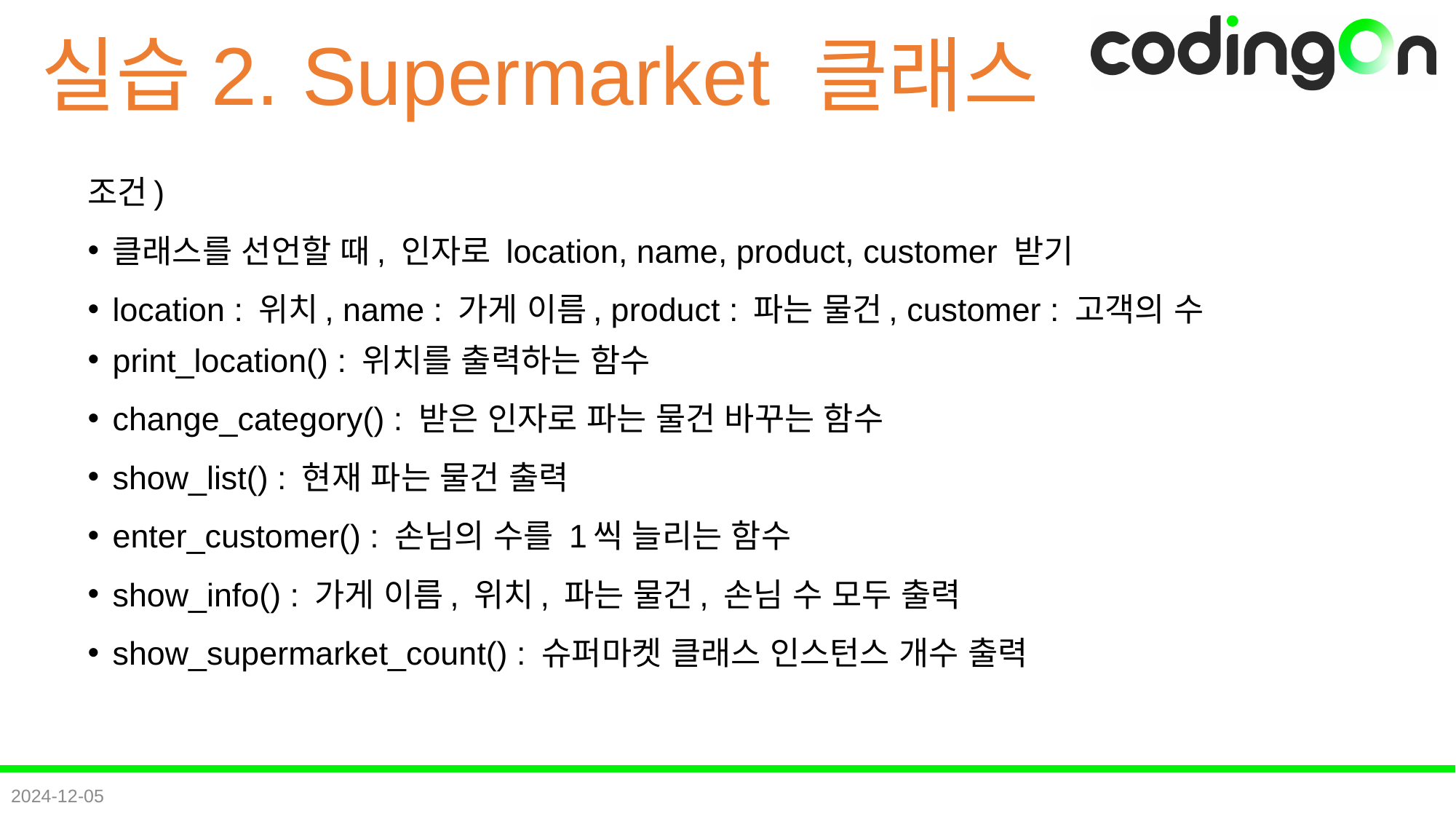

# 실습2. Supermarket 클래스
조건)
클래스를 선언할 때, 인자로 location, name, product, customer 받기
location : 위치, name : 가게 이름, product : 파는 물건, customer : 고객의 수
print_location() : 위치를 출력하는 함수
change_category() : 받은 인자로 파는 물건 바꾸는 함수
show_list() : 현재 파는 물건 출력
enter_customer() : 손님의 수를 1씩 늘리는 함수
show_info() : 가게 이름, 위치, 파는 물건, 손님 수 모두 출력
show_supermarket_count() : 슈퍼마켓 클래스 인스턴스 개수 출력
2024-12-05